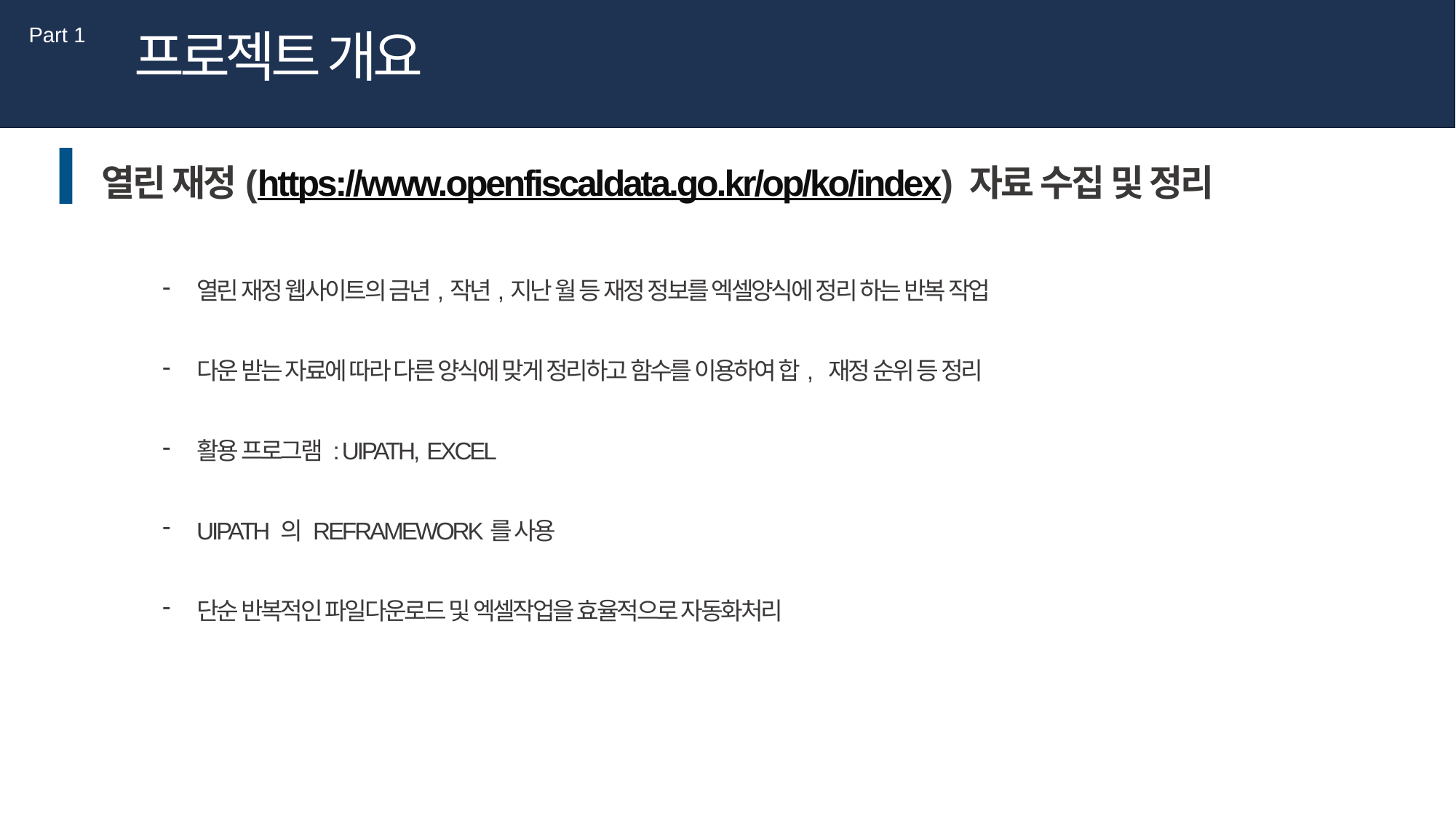

제목을 입력하세요
Part 2,
Part 1
프로젝트 개요
Lorem Ipsum is simply dummy text of the printing and typesetting industry

열린 재정(https://www.openfiscaldata.go.kr/op/ko/index) 자료 수집 및 정리
열린 재정 웹사이트의 금년,작년,지난 월 등 재정 정보를 엑셀양식에 정리 하는 반복 작업
다운 받는 자료에 따라 다른 양식에 맞게 정리하고 함수를 이용하여 합,  재정 순위 등 정리
활용 프로그램 : UIPATH,  EXCEL
UIPATH 의 REFRAMEWORK를 사용
단순 반복적인 파일다운로드 및 엑셀작업을 효율적으로 자동화처리